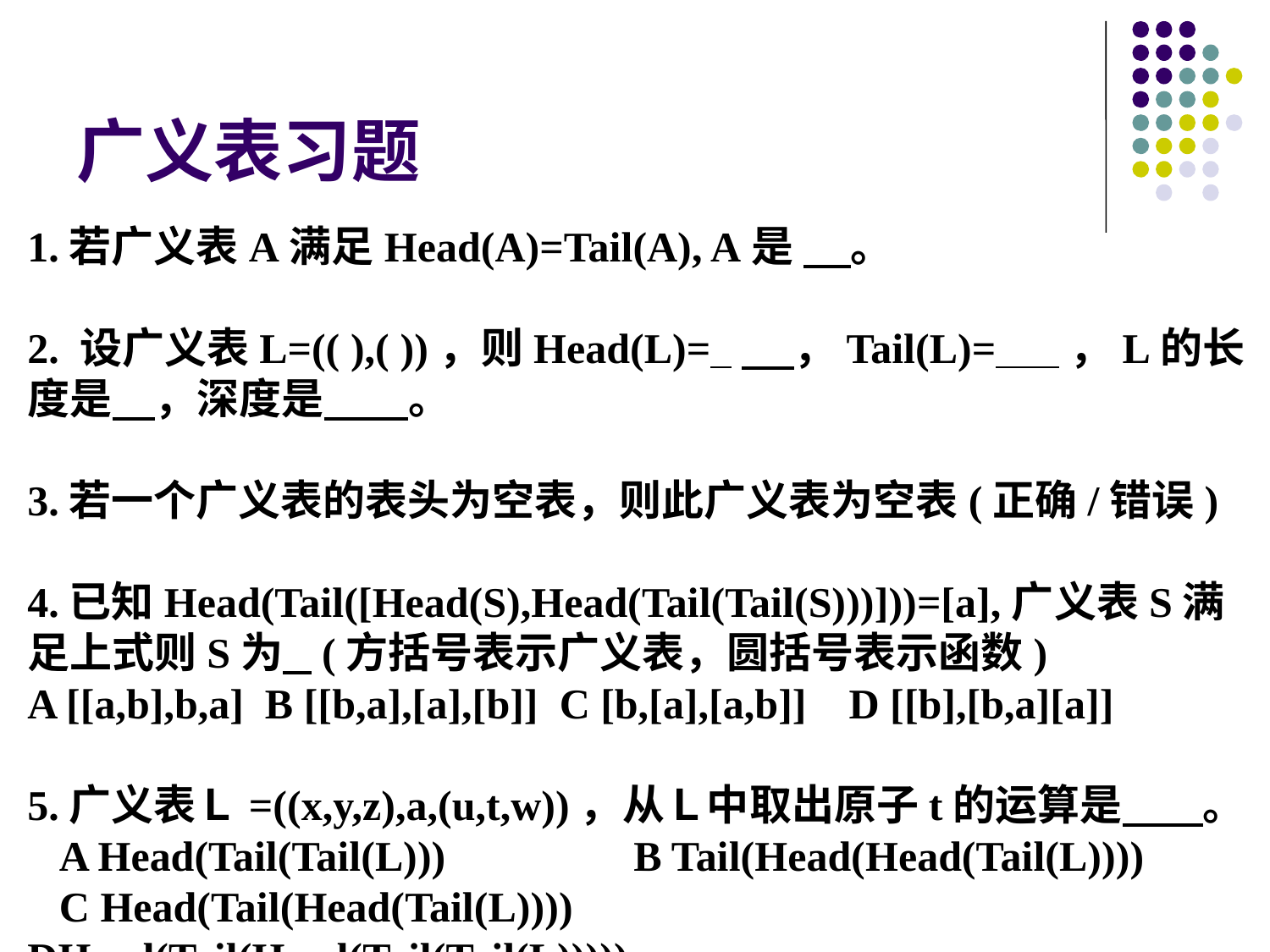

# 广义表习题
1.若广义表A满足Head(A)=Tail(A), A是      。

2. 设广义表L=(( ),( ))，则Head(L)=  　 ，Tail(L)=      ，L的长度是　，深度是　　。

3.若一个广义表的表头为空表，则此广义表为空表(正确/错误)

4.已知Head(Tail([Head(S),Head(Tail(Tail(S)))]))=[a],广义表S满足上式则S为   (方括号表示广义表，圆括号表示函数)
A [[a,b],b,a]  B [[b,a],[a],[b]]  C [b,[a],[a,b]]    D [[b],[b,a][a]]

5.广义表Ｌ=((x,y,z),a,(u,t,w))，从Ｌ中取出原子t的运算是　    。
   A Head(Tail(Tail(L)))  　　　  B Tail(Head(Head(Tail(L))))
   C Head(Tail(Head(Tail(L)))) 　DHead(Tail(Head(Tail(Tail(L)))))